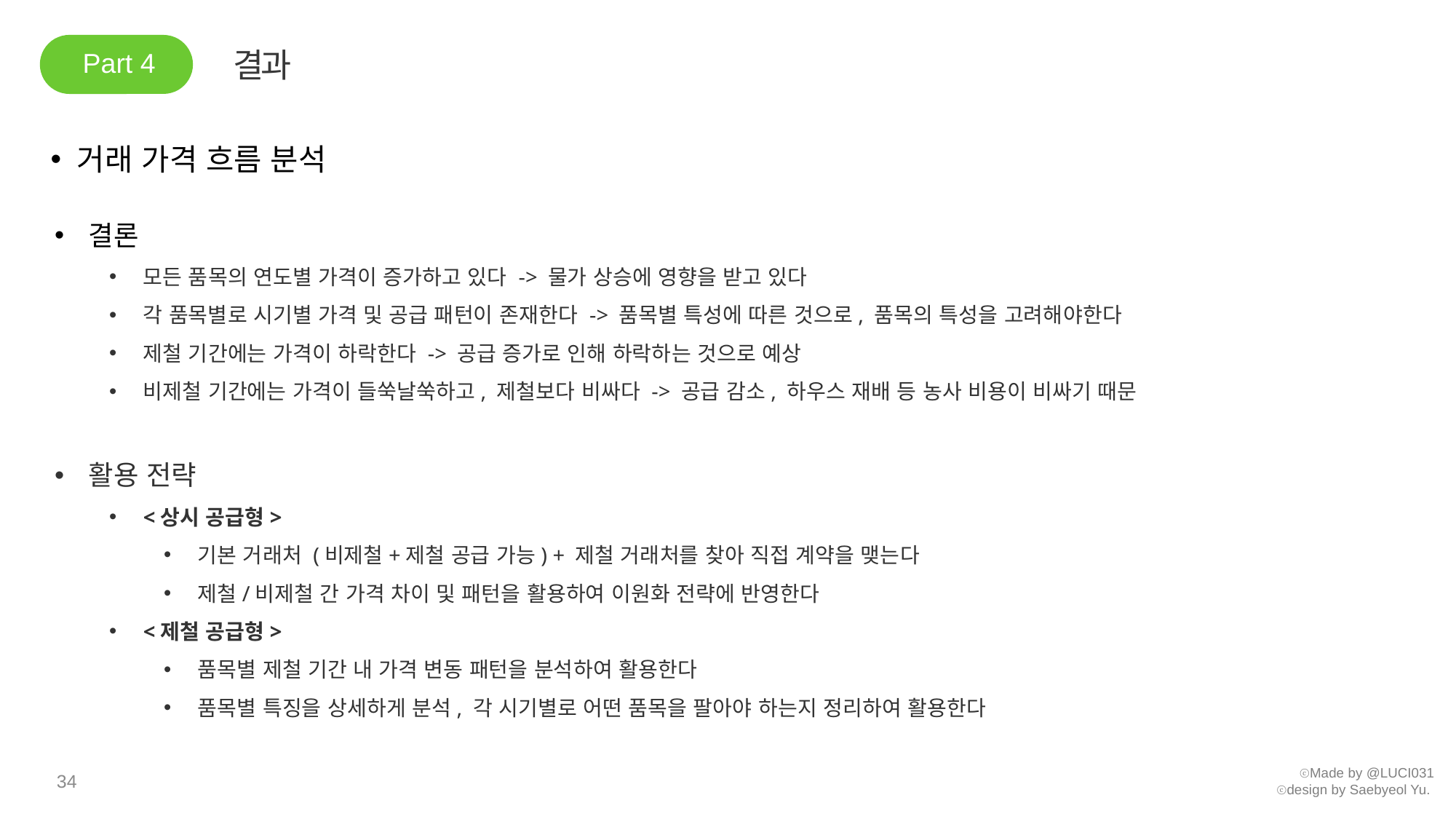

Part 4
결과
 거래 가격 흐름 분석
결론
모든 품목의 연도별 가격이 증가하고 있다 -> 물가 상승에 영향을 받고 있다
각 품목별로 시기별 가격 및 공급 패턴이 존재한다 -> 품목별 특성에 따른 것으로, 품목의 특성을 고려해야한다
제철 기간에는 가격이 하락한다 -> 공급 증가로 인해 하락하는 것으로 예상
비제철 기간에는 가격이 들쑥날쑥하고, 제철보다 비싸다 -> 공급 감소, 하우스 재배 등 농사 비용이 비싸기 때문
활용 전략
<상시 공급형>
기본 거래처 (비제철+제철 공급 가능) + 제철 거래처를 찾아 직접 계약을 맺는다
제철/비제철 간 가격 차이 및 패턴을 활용하여 이원화 전략에 반영한다
<제철 공급형>
품목별 제철 기간 내 가격 변동 패턴을 분석하여 활용한다
품목별 특징을 상세하게 분석, 각 시기별로 어떤 품목을 팔아야 하는지 정리하여 활용한다
34